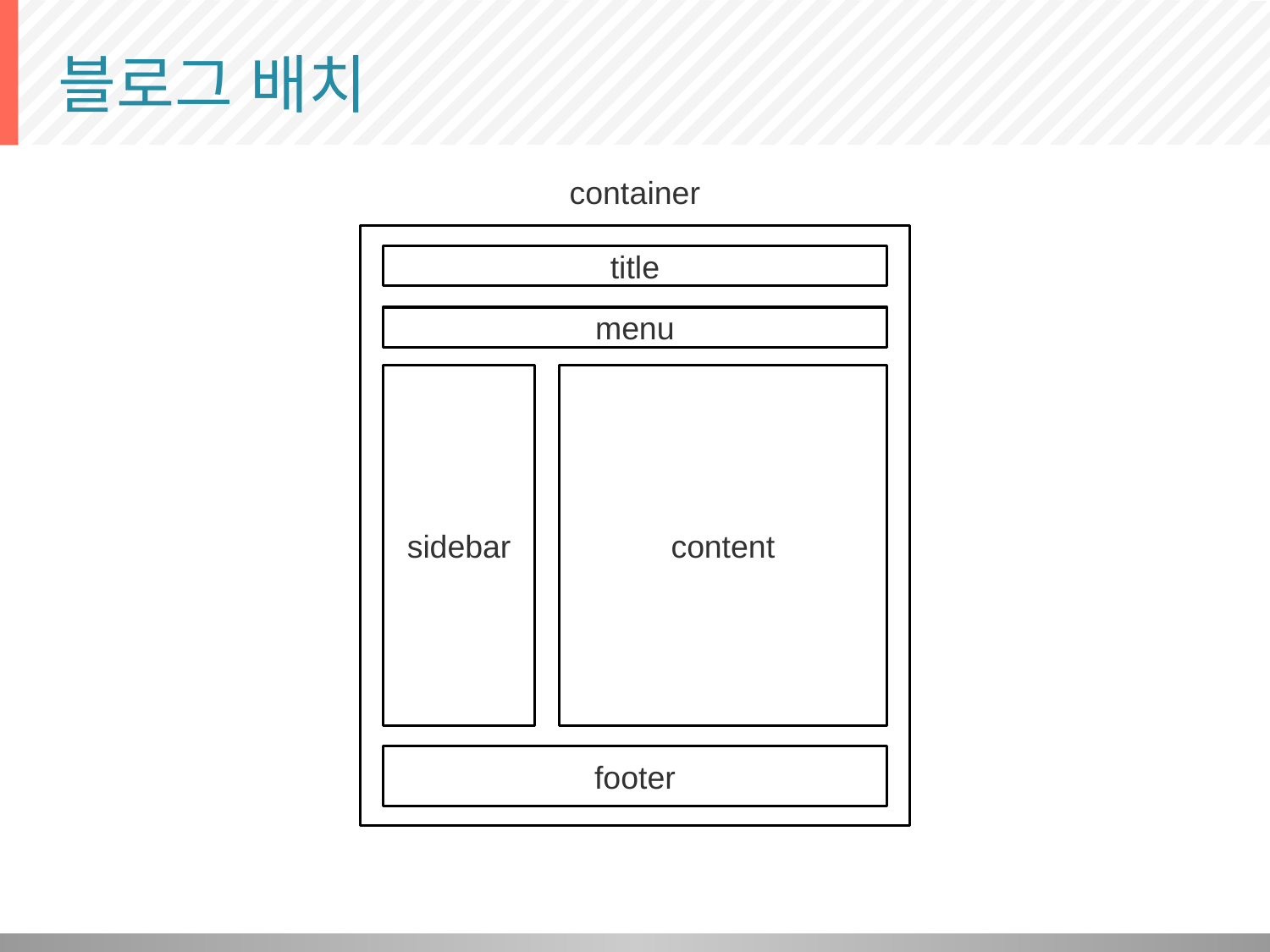

# 블로그 배치
container

title
menu
sidebar
content
footer